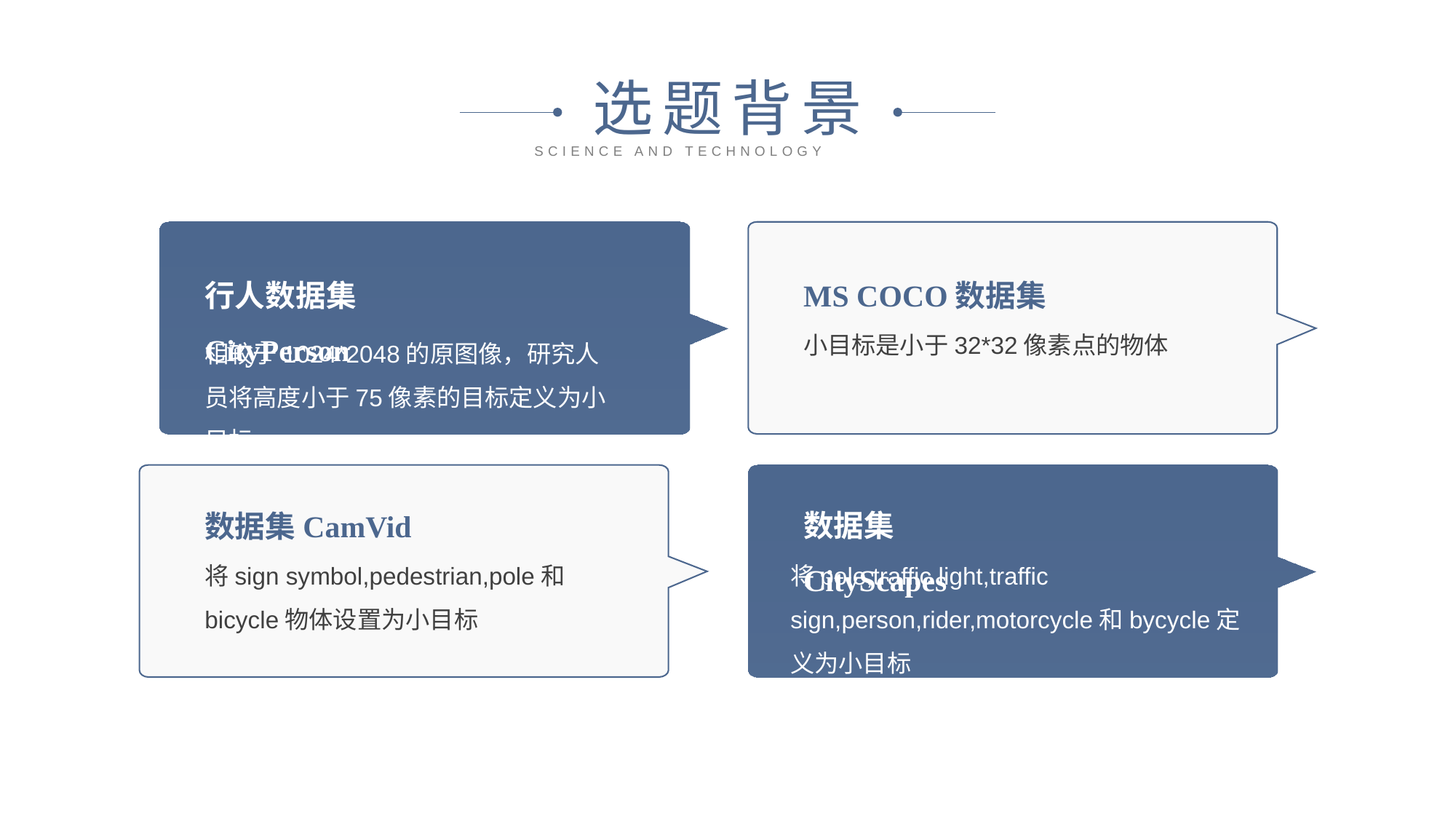

选题背景
SCIENCE AND TECHNOLOGY

MS COCO数据集
行人数据集CityPerson
小目标是小于32*32像素点的物体
相较于1024*2048的原图像，研究人员将高度小于75像素的目标定义为小目标

数据集 CityScapes
数据集CamVid
将sign symbol,pedestrian,pole和bicycle物体设置为小目标
将pole,traffic light,traffic sign,person,rider,motorcycle和bycycle定义为小目标